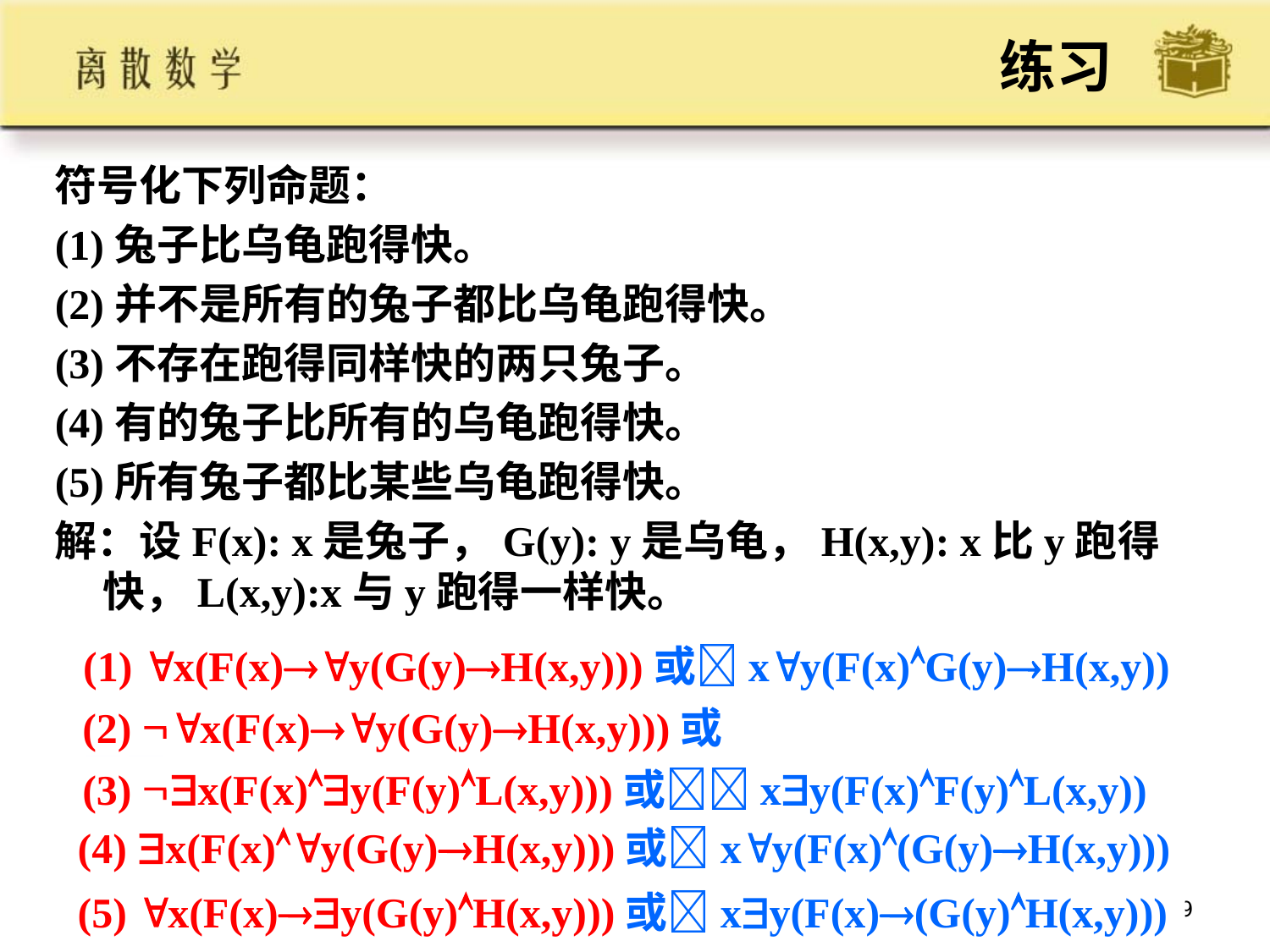

# 练习
符号化下列命题：
(1)兔子比乌龟跑得快。
(2)并不是所有的兔子都比乌龟跑得快。
(3)不存在跑得同样快的两只兔子。
(4)有的兔子比所有的乌龟跑得快。
(5)所有兔子都比某些乌龟跑得快。
解：设F(x): x是兔子，G(y): y是乌龟，H(x,y): x比y跑得快，L(x,y):x与y跑得一样快。

(1) ∀x(F(x)→∀y(G(y)→H(x,y)))或∀x∀y(F(x)∧G(y)→H(x,y))
(2) ¬∀x(F(x)→∀y(G(y)→H(x,y)))或¬∀x∀y(F(x)∧G(y)→H(x,y))
(3) ¬∃x(F(x)∧∃y(F(y)∧L(x,y)))或¬∃x∃y(F(x)∧F(y)∧L(x,y))
(4) ∃x(F(x)∧∀y(G(y)→H(x,y)))或∃x∀y(F(x)∧(G(y)→H(x,y)))
(5) ∀x(F(x)→∃y(G(y)∧H(x,y)))或∀x∃y(F(x)→(G(y)∧H(x,y)))
29